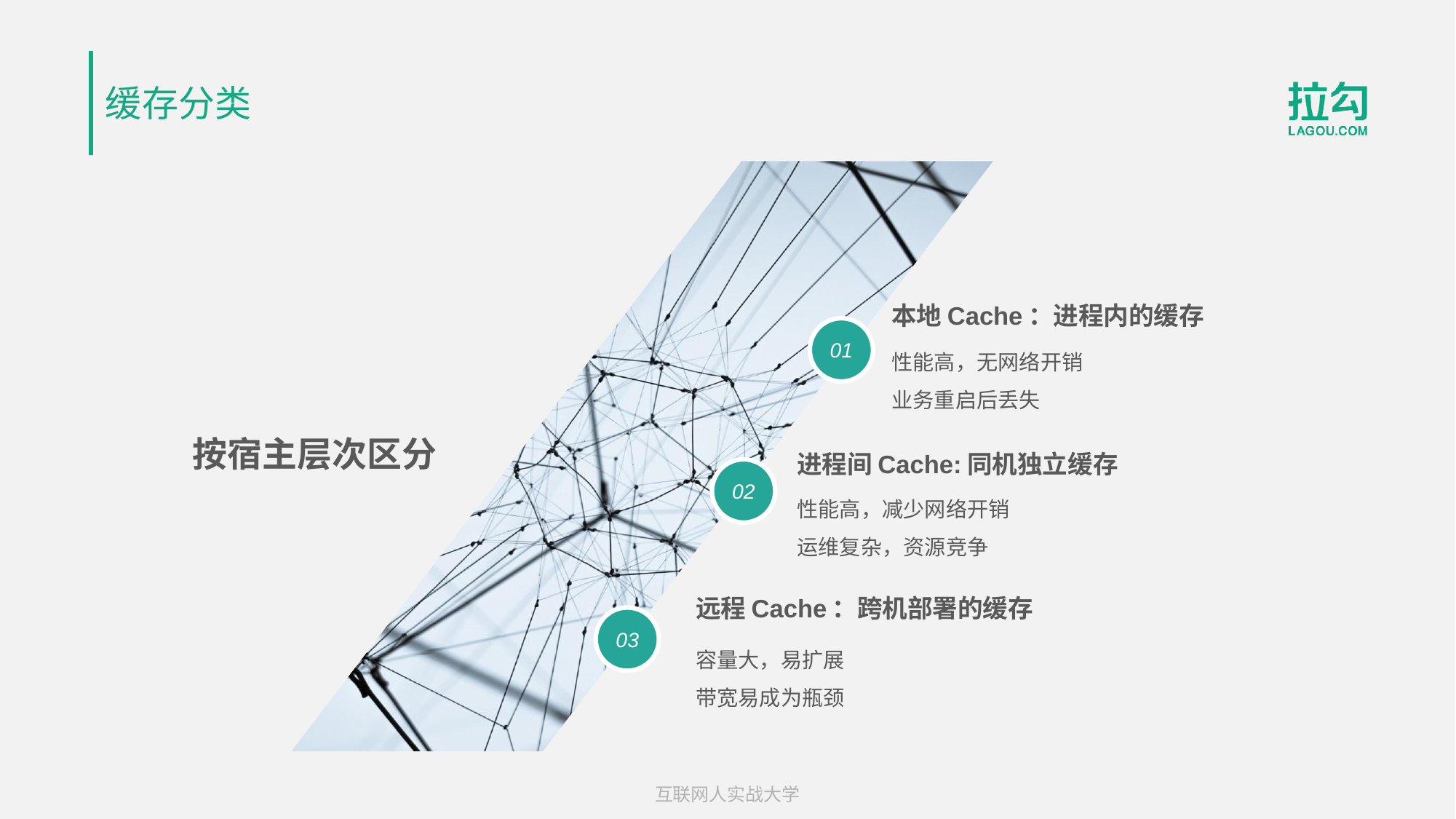

缓存分类

本地Cache：进程内的缓存
01
性能高，无网络开销
业务重启后丢失
按宿主层次区分
进程间Cache:同机独立缓存
02
性能高，减少网络开销
运维复杂，资源竞争
远程Cache：跨机部署的缓存
03
容量大，易扩展
带宽易成为瓶颈